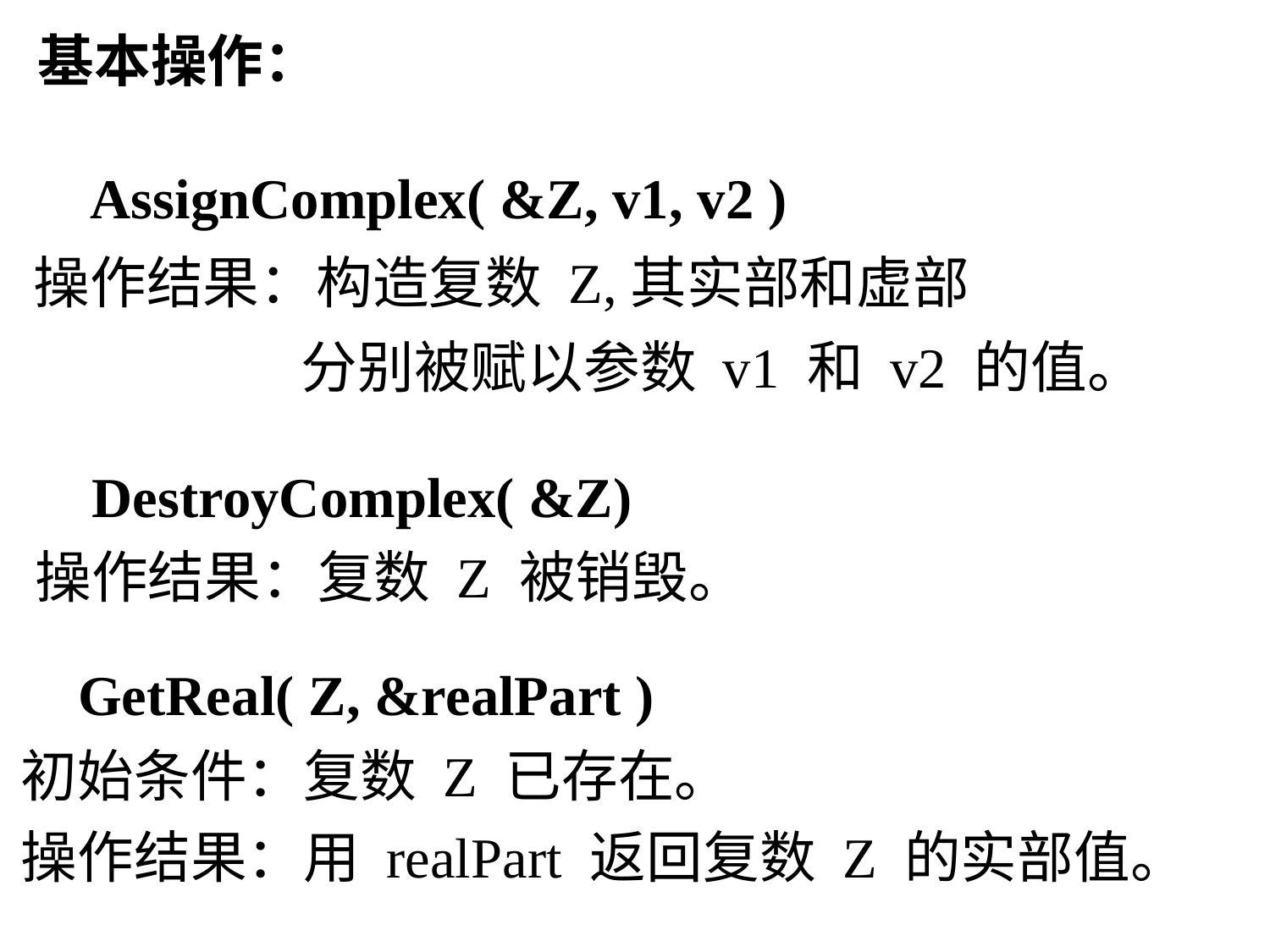

基本操作：
    AssignComplex( &Z, v1, v2 )
操作结果：构造复数 Z,其实部和虚部
                    分别被赋以参数 v1 和 v2 的值。
    DestroyComplex( &Z)
操作结果：复数 Z 被销毁。
    GetReal( Z, &realPart )
初始条件：复数 Z 已存在。
操作结果：用 realPart 返回复数 Z 的实部值。